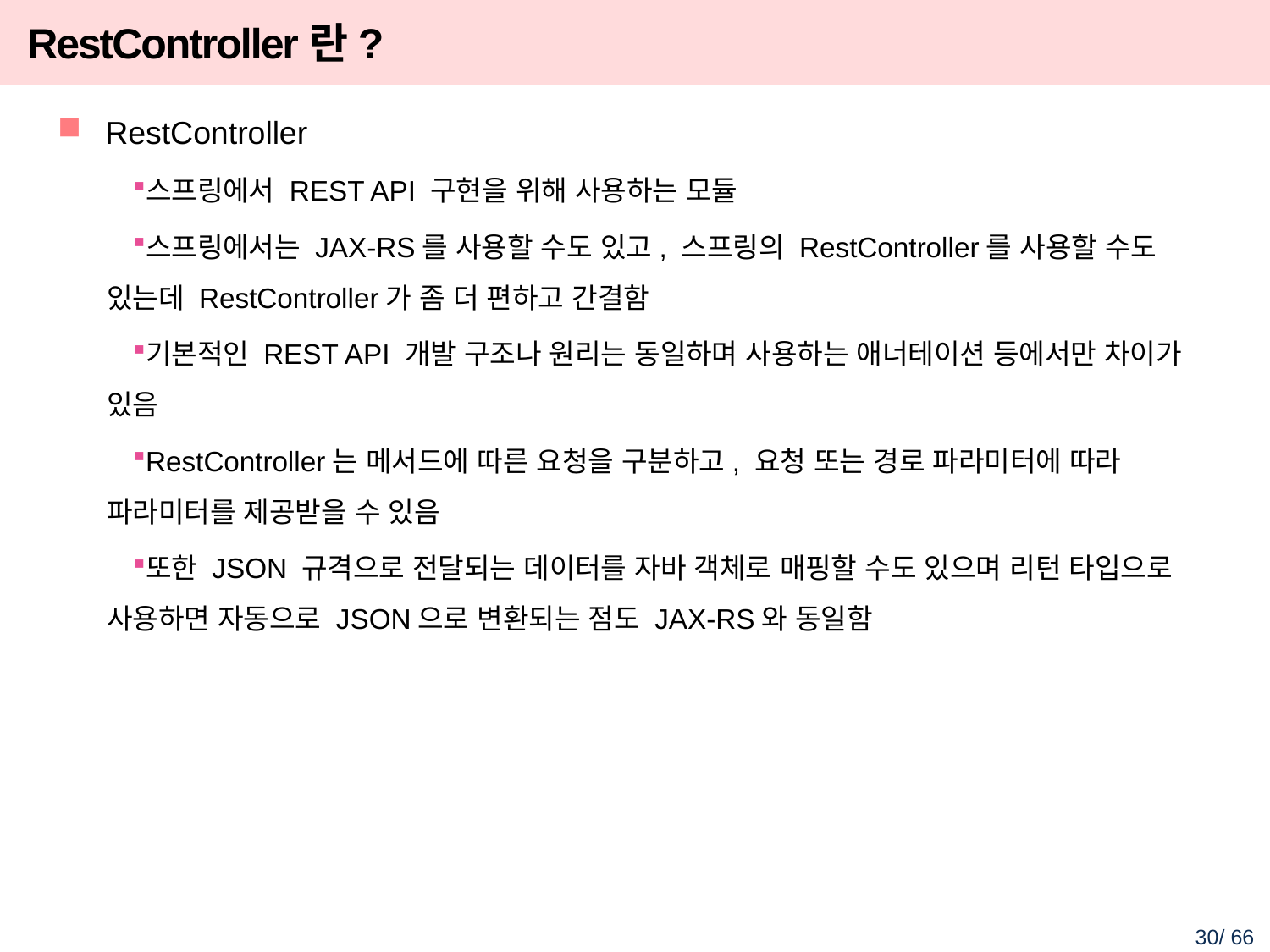

# RestController란?
RestController
스프링에서 REST API 구현을 위해 사용하는 모듈
스프링에서는 JAX-RS를 사용할 수도 있고, 스프링의 RestController를 사용할 수도 있는데 RestController가 좀 더 편하고 간결함
기본적인 REST API 개발 구조나 원리는 동일하며 사용하는 애너테이션 등에서만 차이가 있음
RestController는 메서드에 따른 요청을 구분하고, 요청 또는 경로 파라미터에 따라 파라미터를 제공받을 수 있음
또한 JSON 규격으로 전달되는 데이터를 자바 객체로 매핑할 수도 있으며 리턴 타입으로 사용하면 자동으로 JSON으로 변환되는 점도 JAX-RS와 동일함